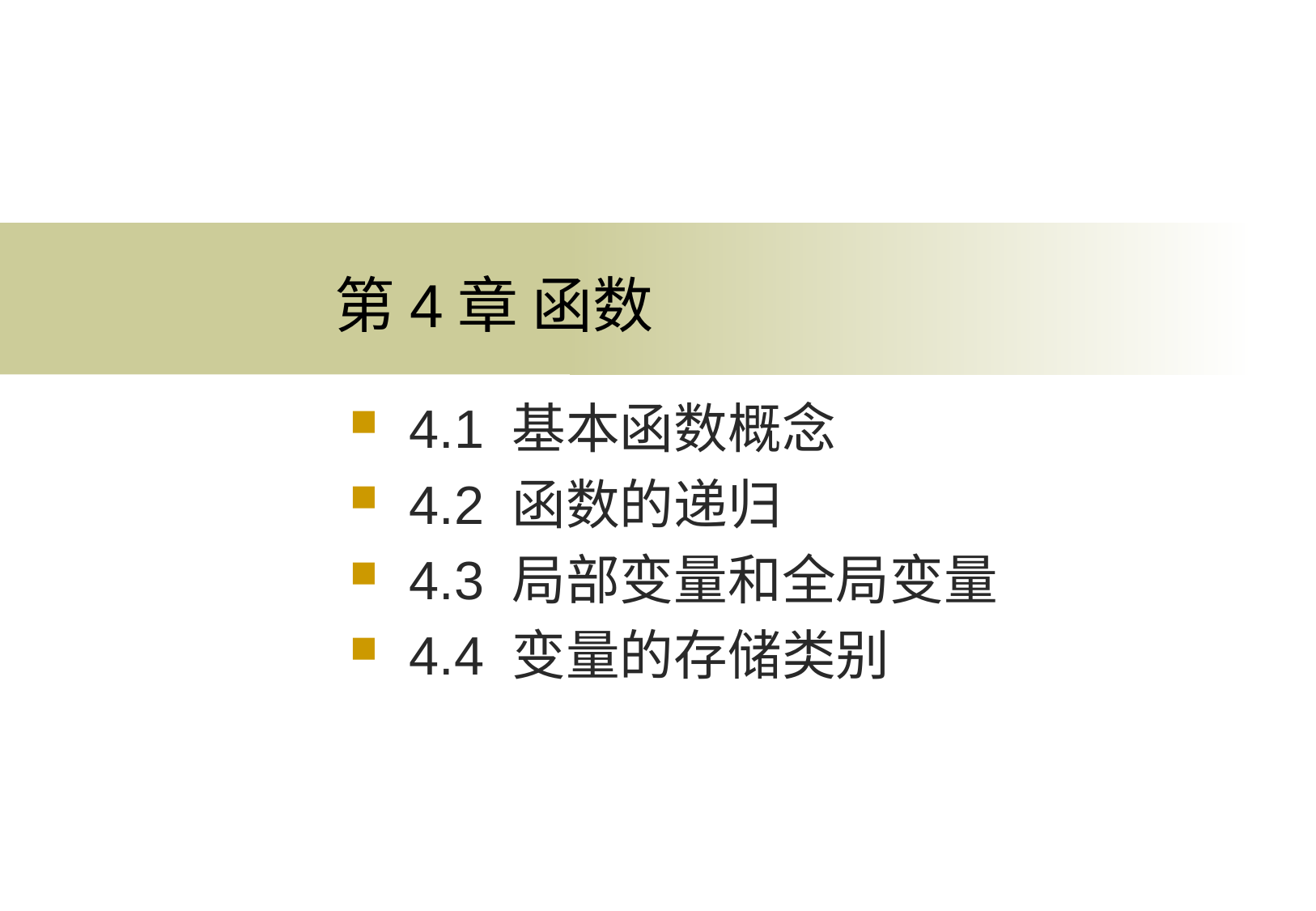

# 第4章 函数
4.1 基本函数概念
4.2 函数的递归
4.3 局部变量和全局变量
4.4 变量的存储类别